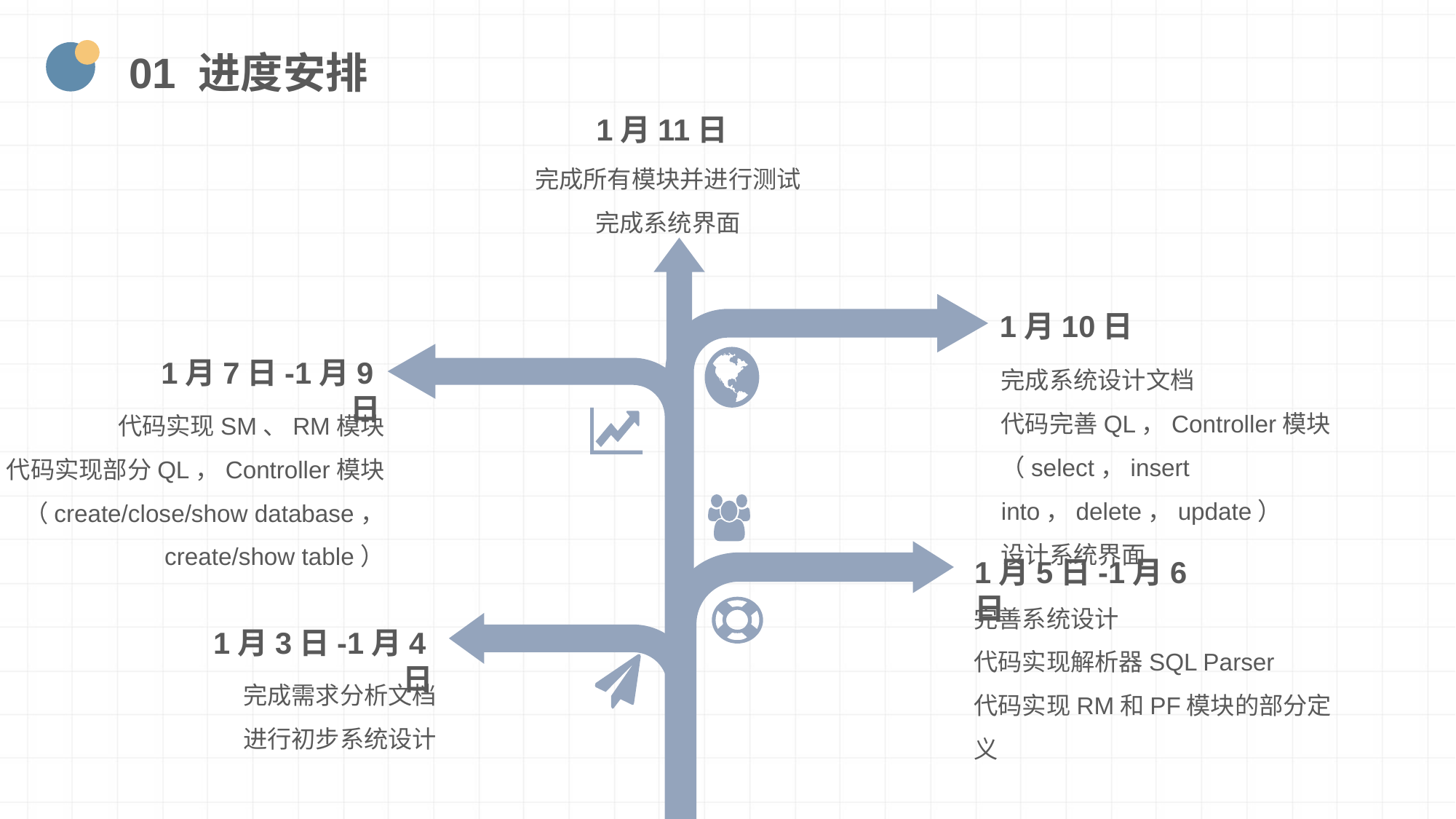

01 进度安排

1月11日
完成所有模块并进行测试
完成系统界面

1月10日

完成系统设计文档
代码完善QL，Controller模块
（select，insert into，delete，update）
设计系统界面

1月7日-1月9日
代码实现SM、RM模块
代码实现部分QL，Controller模块
（create/close/show database，
create/show table）

1月5日-1月6日
完善系统设计
代码实现解析器SQL Parser
代码实现RM和PF模块的部分定义

1月3日-1月4日
完成需求分析文档
进行初步系统设计